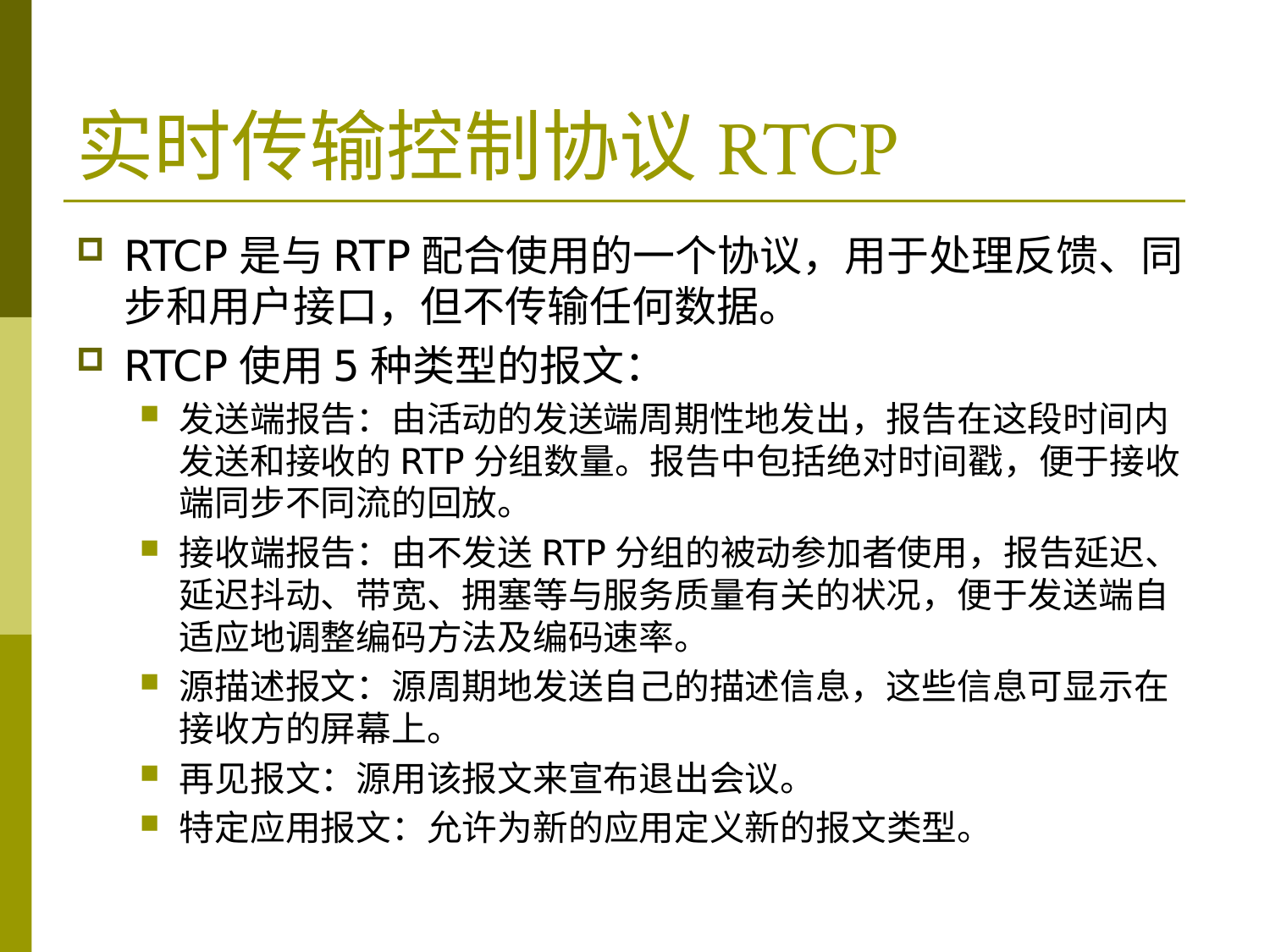

# 实时传输控制协议RTCP
RTCP是与RTP配合使用的一个协议，用于处理反馈、同步和用户接口，但不传输任何数据。
RTCP使用5种类型的报文：
发送端报告：由活动的发送端周期性地发出，报告在这段时间内发送和接收的RTP分组数量。报告中包括绝对时间戳，便于接收端同步不同流的回放。
接收端报告：由不发送RTP分组的被动参加者使用，报告延迟、延迟抖动、带宽、拥塞等与服务质量有关的状况，便于发送端自适应地调整编码方法及编码速率。
源描述报文：源周期地发送自己的描述信息，这些信息可显示在接收方的屏幕上。
再见报文：源用该报文来宣布退出会议。
特定应用报文：允许为新的应用定义新的报文类型。